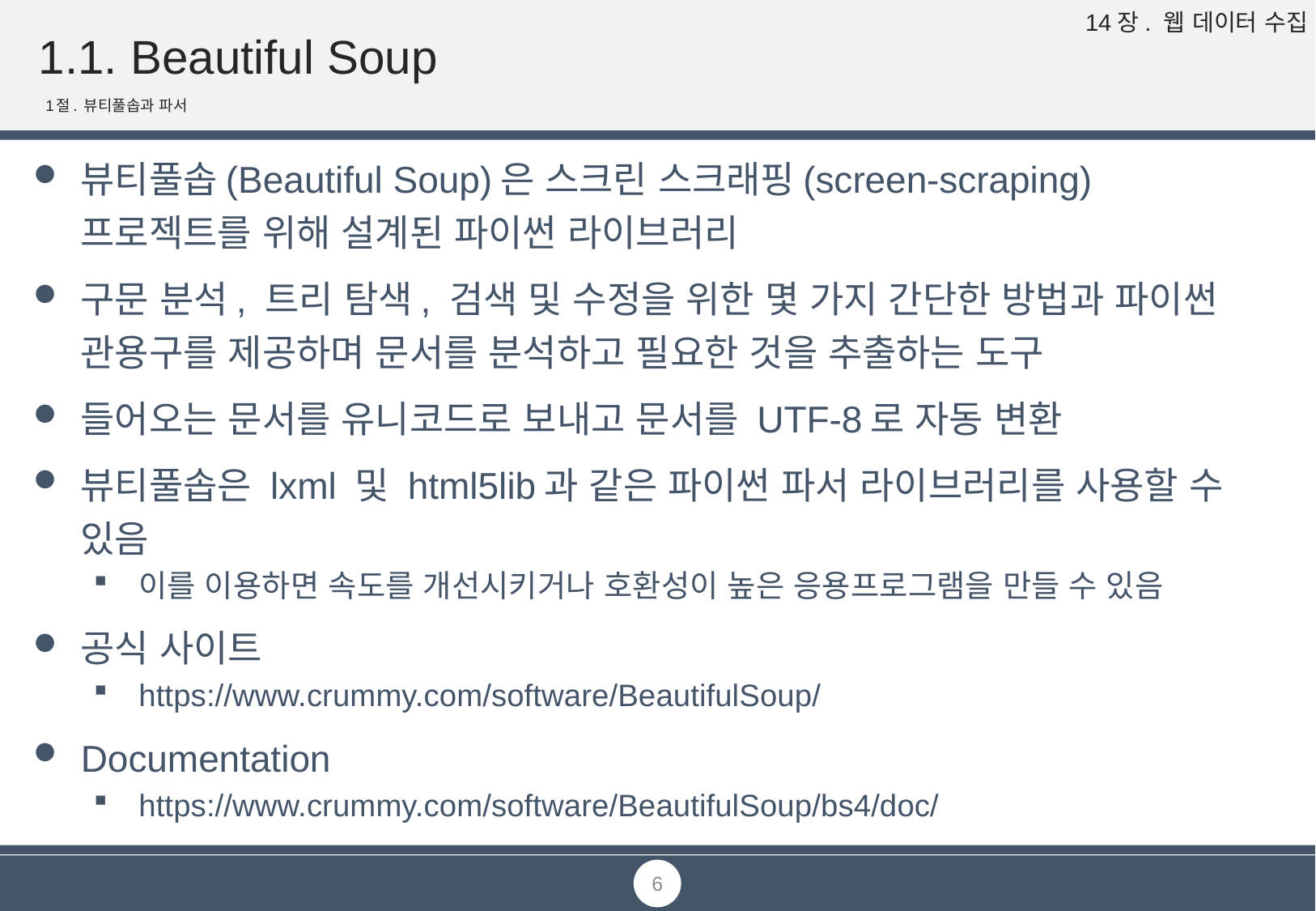

# 1.1. Beautiful Soup
1절. 뷰티풀솝과 파서
뷰티풀솝(Beautiful Soup)은 스크린 스크래핑(screen-scraping) 프로젝트를 위해 설계된 파이썬 라이브러리
구문 분석, 트리 탐색, 검색 및 수정을 위한 몇 가지 간단한 방법과 파이썬 관용구를 제공하며 문서를 분석하고 필요한 것을 추출하는 도구
들어오는 문서를 유니코드로 보내고 문서를 UTF-8로 자동 변환
뷰티풀솝은 lxml 및 html5lib과 같은 파이썬 파서 라이브러리를 사용할 수 있음
이를 이용하면 속도를 개선시키거나 호환성이 높은 응용프로그램을 만들 수 있음
공식 사이트
https://www.crummy.com/software/BeautifulSoup/
Documentation
https://www.crummy.com/software/BeautifulSoup/bs4/doc/

6